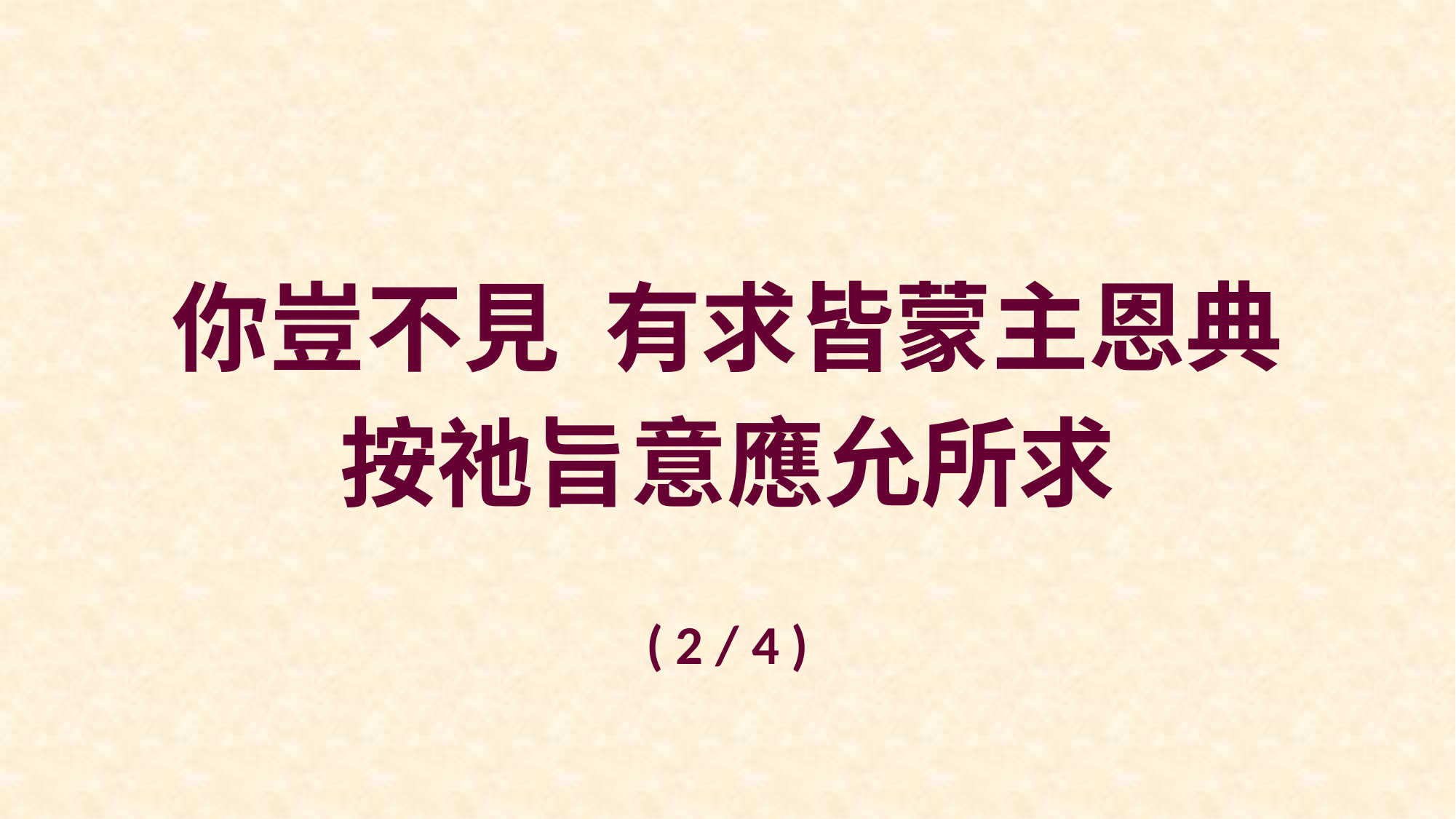

你豈不見  有求皆蒙主恩典
按祂旨意應允所求
( 2 / 4 )